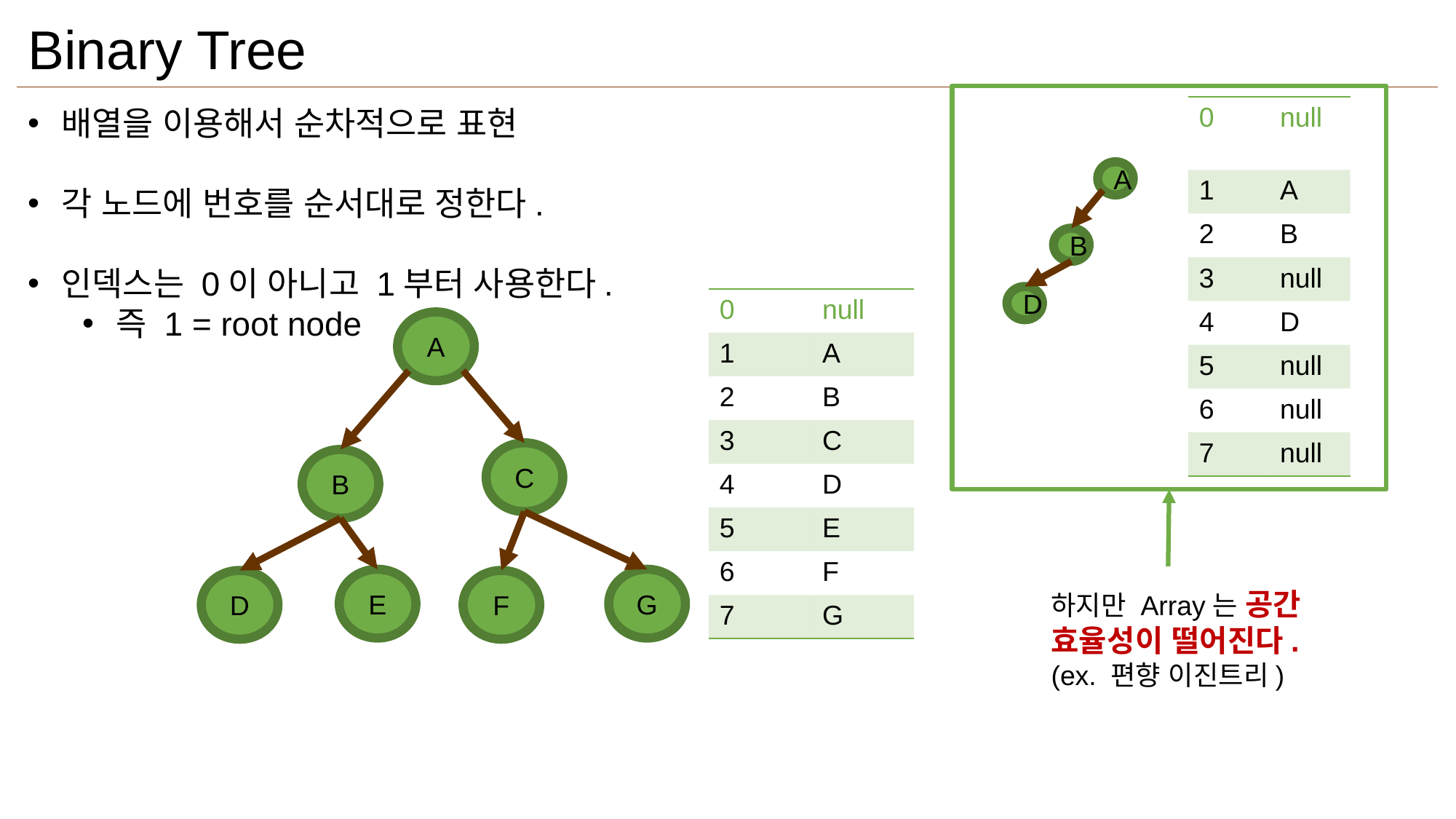

Binary Tree

| 0 | null |
| --- | --- |
| 1 | A |
| 2 | B |
| 3 | null |
| 4 | D |
| 5 | null |
| 6 | null |
| 7 | null |
배열을 이용해서 순차적으로 표현

각 노드에 번호를 순서대로 정한다.

인덱스는 0이 아니고 1부터 사용한다.
즉 1 = root node
A
B
D
| 0 | null |
| --- | --- |
| 1 | A |
| 2 | B |
| 3 | C |
| 4 | D |
| 5 | E |
| 6 | F |
| 7 | G |
A
C
B
E
G
D
F
하지만 Array는 공간 효율성이 떨어진다.
(ex. 편향 이진트리)